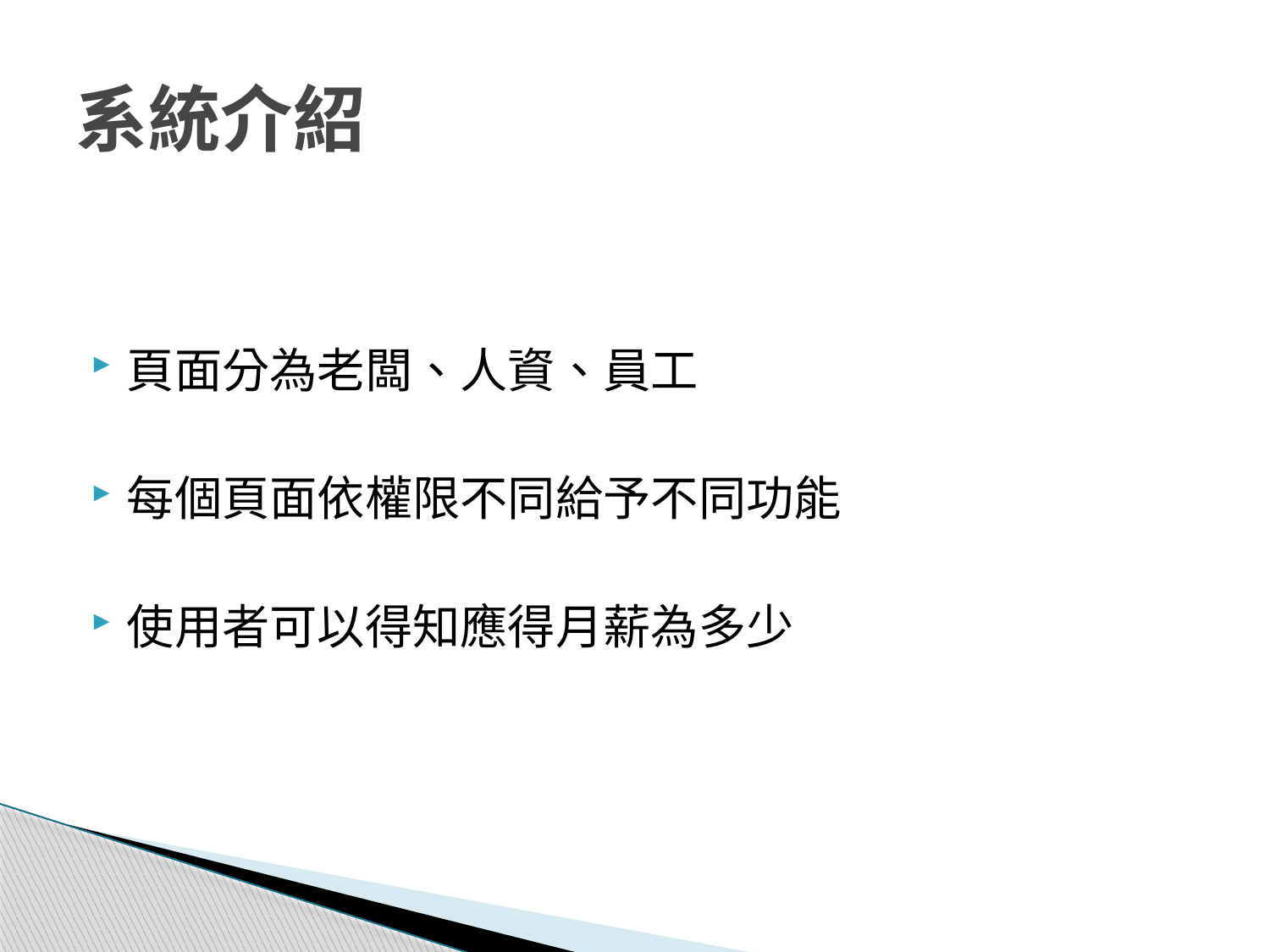

# 系統介紹

頁面分為老闆、人資、員工

每個頁面依權限不同給予不同功能

使用者可以得知應得月薪為多少